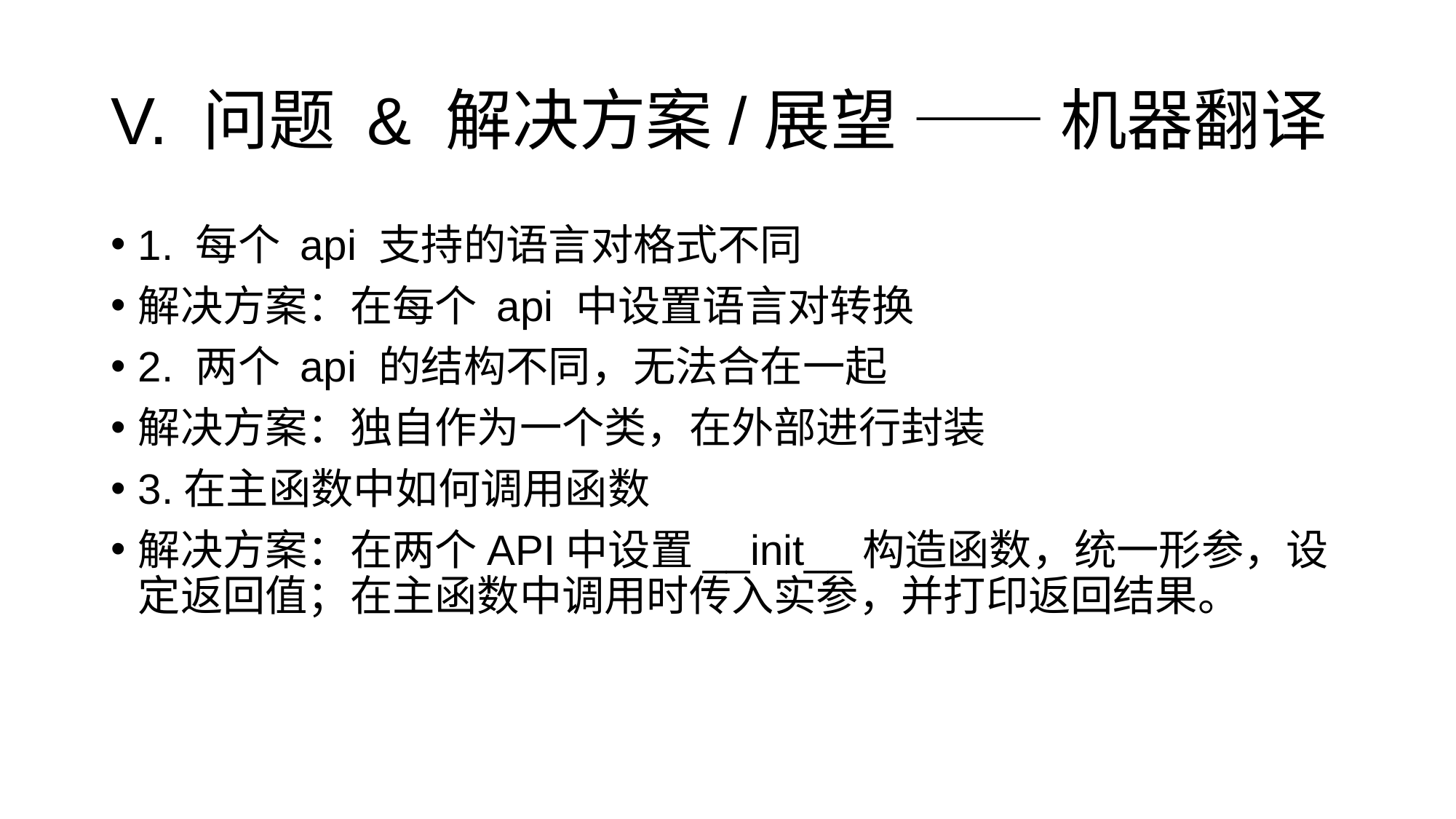

# V. 问题 & 解决方案/展望 —— 机器翻译
1. 每个 api 支持的语言对格式不同
解决方案：在每个 api 中设置语言对转换
2. 两个 api 的结构不同，无法合在一起
解决方案：独自作为一个类，在外部进行封装
3.在主函数中如何调用函数
解决方案：在两个API中设置__init__构造函数，统一形参，设定返回值；在主函数中调用时传入实参，并打印返回结果。